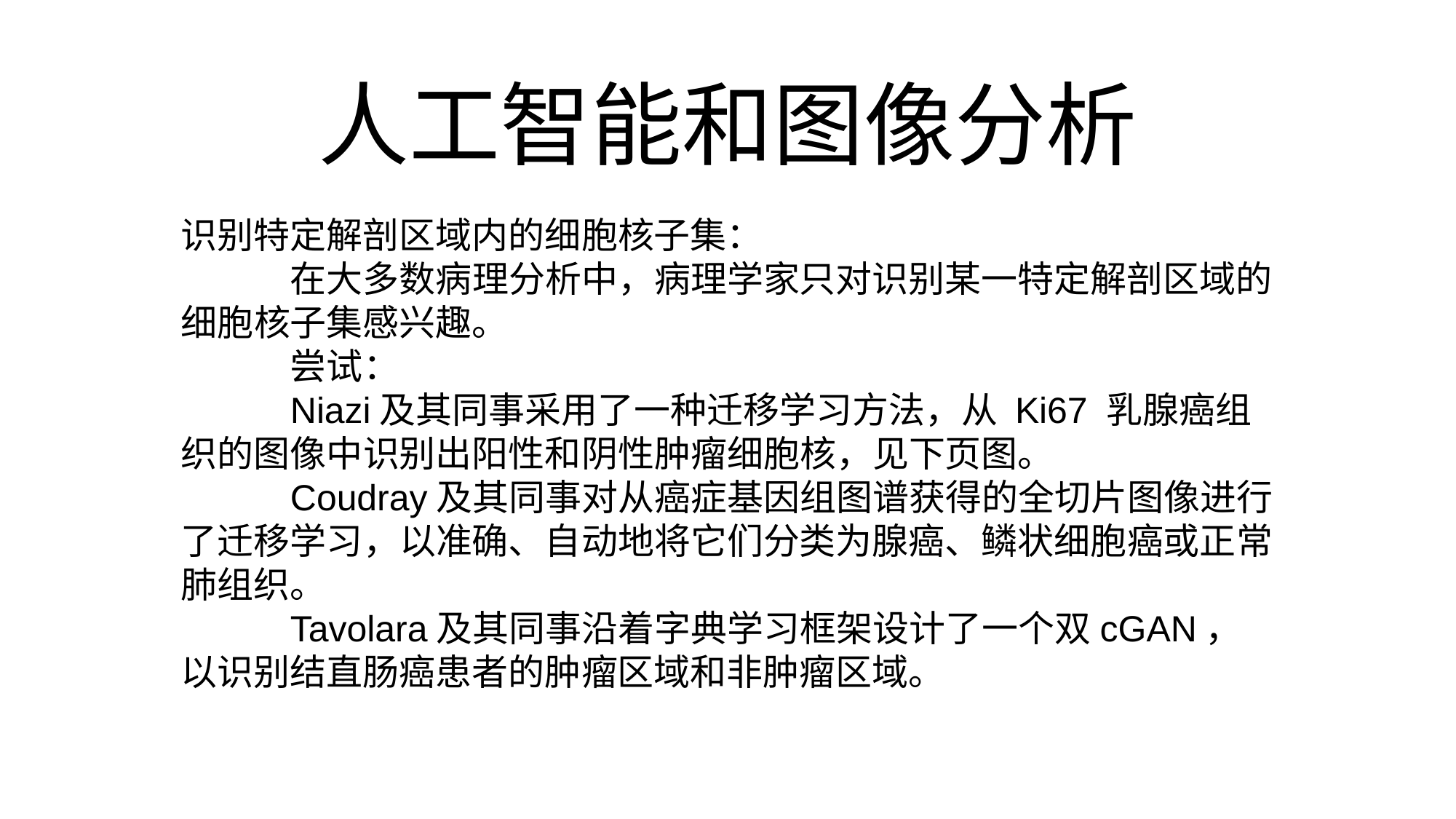

# 人工智能和图像分析
识别特定解剖区域内的细胞核子集：
	在大多数病理分析中，病理学家只对识别某一特定解剖区域的细胞核子集感兴趣。
	尝试：
	Niazi及其同事采用了一种迁移学习方法，从 Ki67 乳腺癌组织的图像中识别出阳性和阴性肿瘤细胞核，见下页图。
	Coudray及其同事对从癌症基因组图谱获得的全切片图像进行了迁移学习，以准确、自动地将它们分类为腺癌、鳞状细胞癌或正常肺组织。
	Tavolara及其同事沿着字典学习框架设计了一个双cGAN，以识别结直肠癌患者的肿瘤区域和非肿瘤区域。